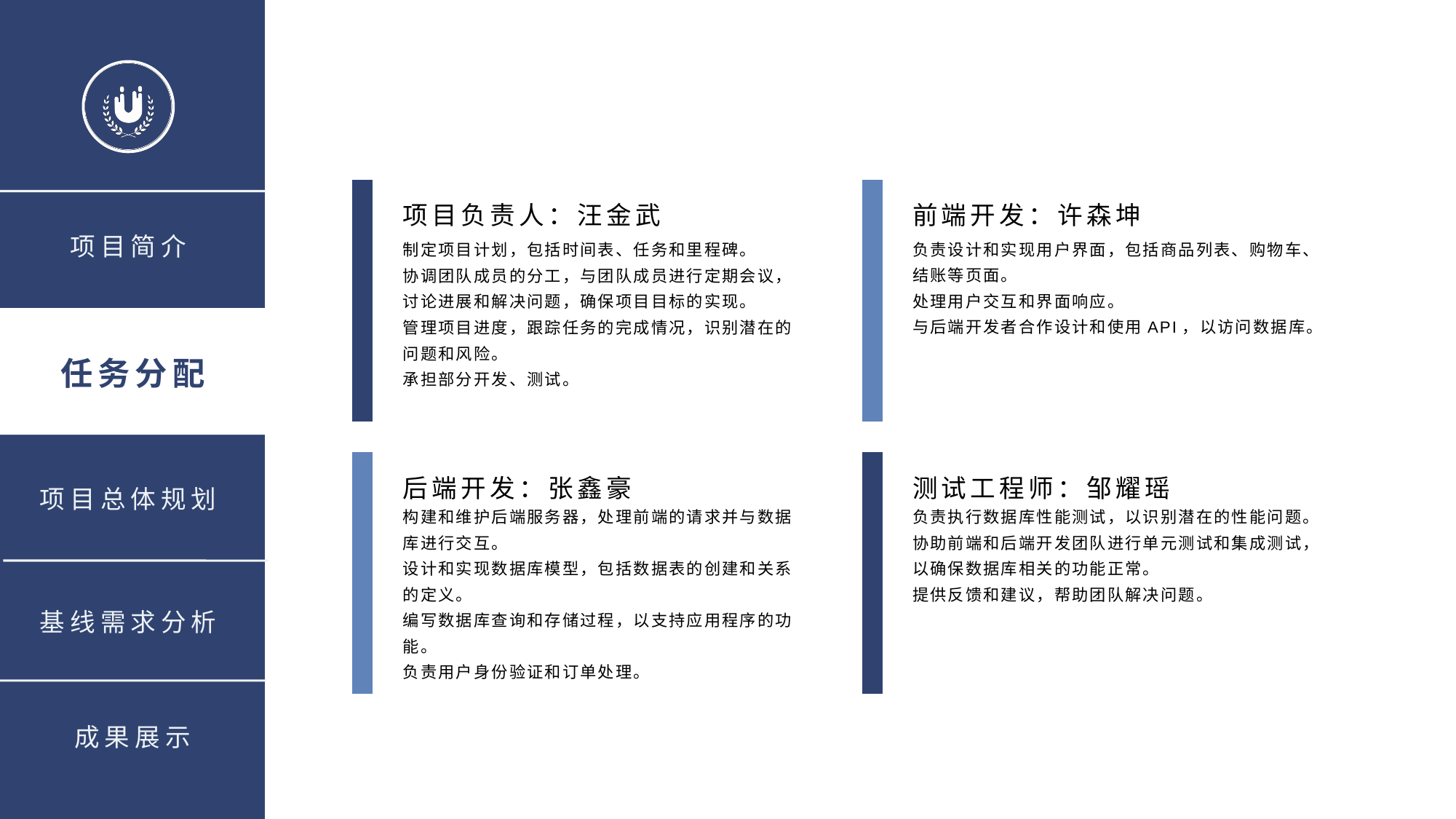

项目负责人：汪金武
前端开发：许森坤

项目简介
负责设计和实现用户界面，包括商品列表、购物车、结账等页面。
处理用户交互和界面响应。
与后端开发者合作设计和使用API，以访问数据库。
制定项目计划，包括时间表、任务和里程碑。
协调团队成员的分工，与团队成员进行定期会议，讨论进展和解决问题，确保项目目标的实现。
管理项目进度，跟踪任务的完成情况，识别潜在的问题和风险。
承担部分开发、测试。
任务分配

后端开发：张鑫豪
测试工程师：邹耀瑶
项目总体规划
构建和维护后端服务器，处理前端的请求并与数据库进行交互。
设计和实现数据库模型，包括数据表的创建和关系的定义。
编写数据库查询和存储过程，以支持应用程序的功能。
负责用户身份验证和订单处理。
负责执行数据库性能测试，以识别潜在的性能问题。
协助前端和后端开发团队进行单元测试和集成测试，以确保数据库相关的功能正常。
提供反馈和建议，帮助团队解决问题。

基线需求分析

成果展示